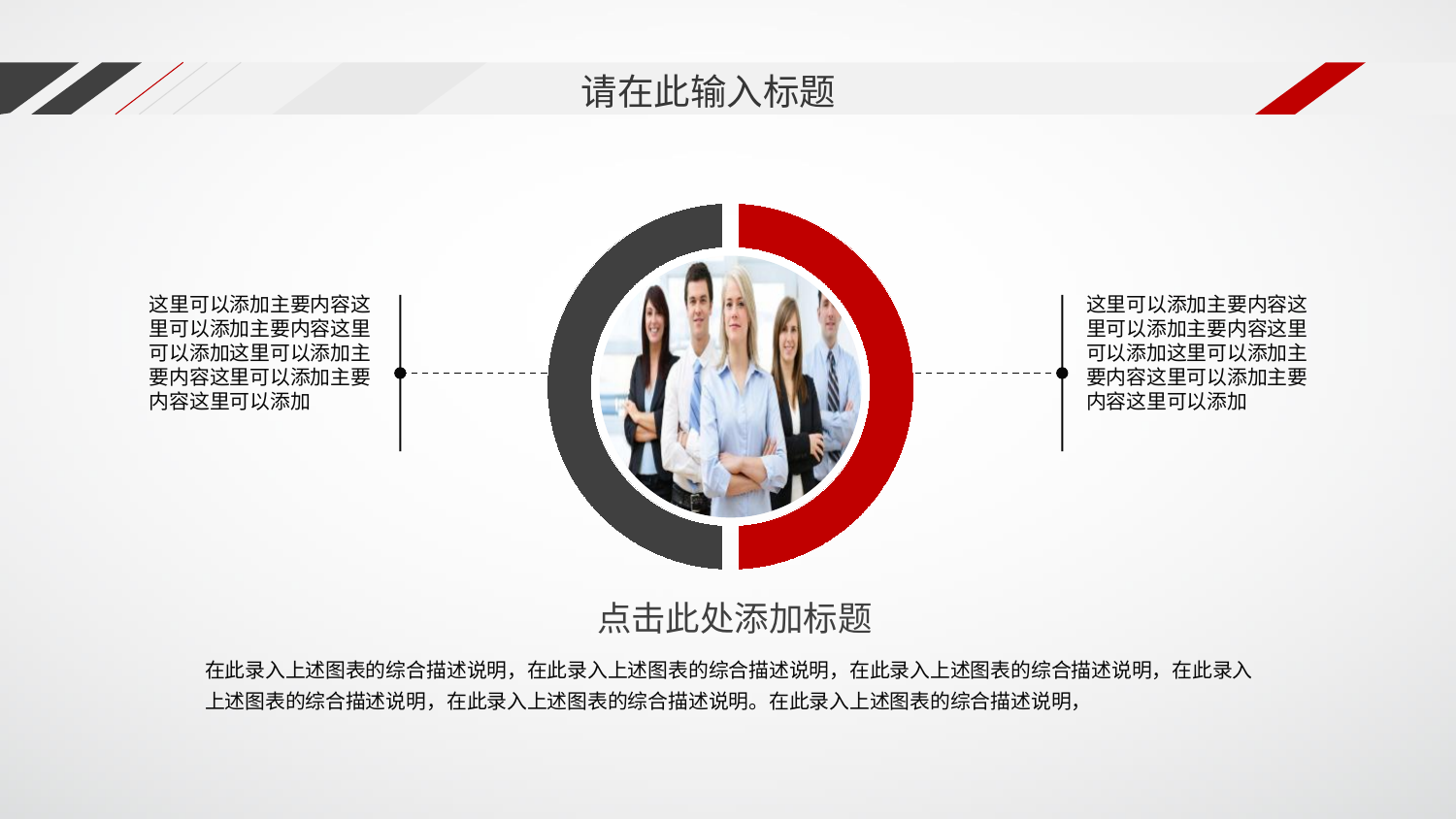

请在此输入标题

这里可以添加主要内容这里可以添加主要内容这里可以添加这里可以添加主要内容这里可以添加主要内容这里可以添加

这里可以添加主要内容这里可以添加主要内容这里可以添加这里可以添加主要内容这里可以添加主要内容这里可以添加

点击此处添加标题
在此录入上述图表的综合描述说明，在此录入上述图表的综合描述说明，在此录入上述图表的综合描述说明，在此录入上述图表的综合描述说明，在此录入上述图表的综合描述说明。在此录入上述图表的综合描述说明，